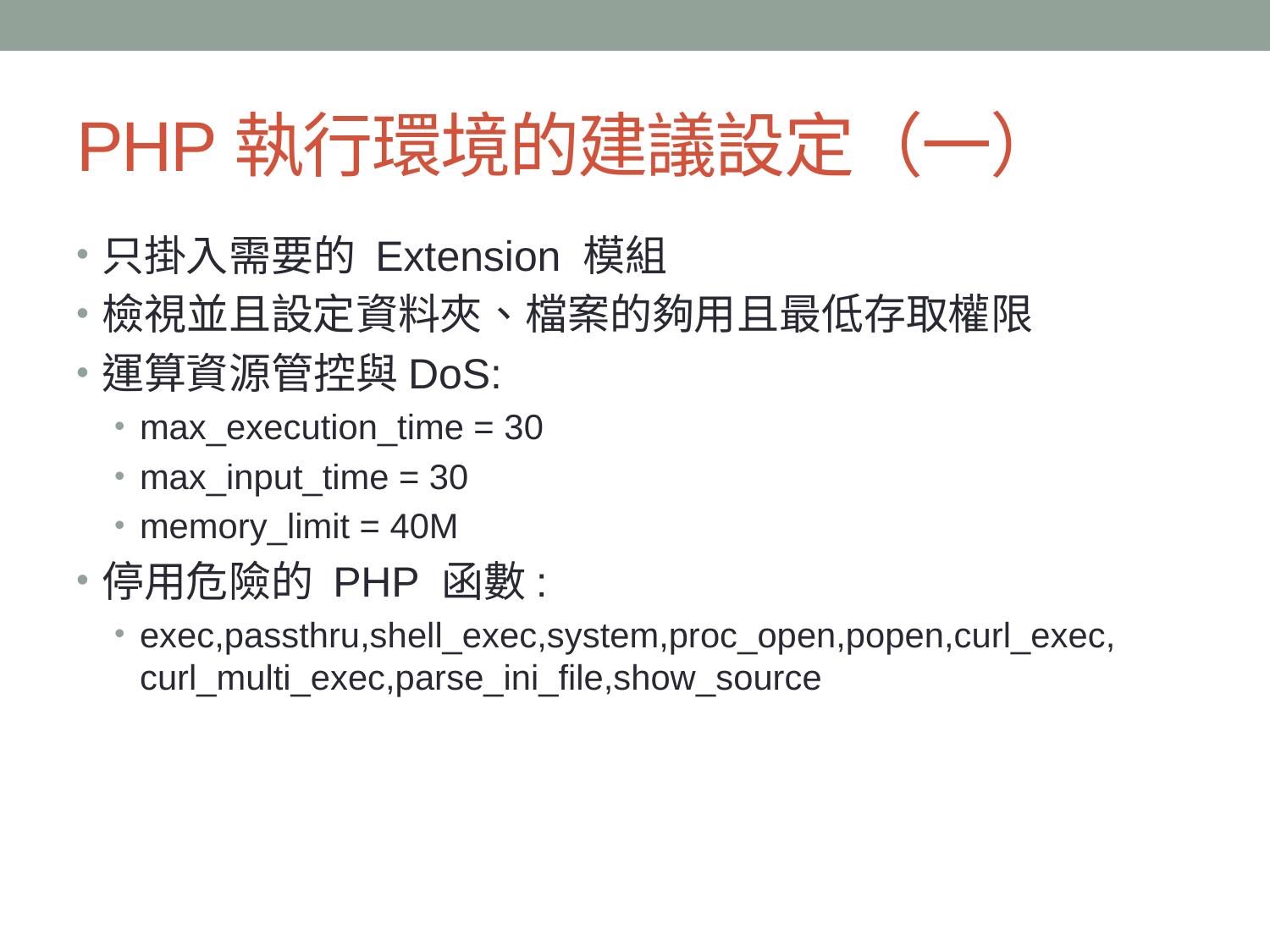

# PHP執行環境的建議設定（一）
只掛入需要的 Extension 模組
檢視並且設定資料夾、檔案的夠用且最低存取權限
運算資源管控與DoS:
max_execution_time = 30
max_input_time = 30
memory_limit = 40M
停用危險的 PHP 函數:
exec,passthru,shell_exec,system,proc_open,popen,curl_exec,
curl_multi_exec,parse_ini_file,show_source